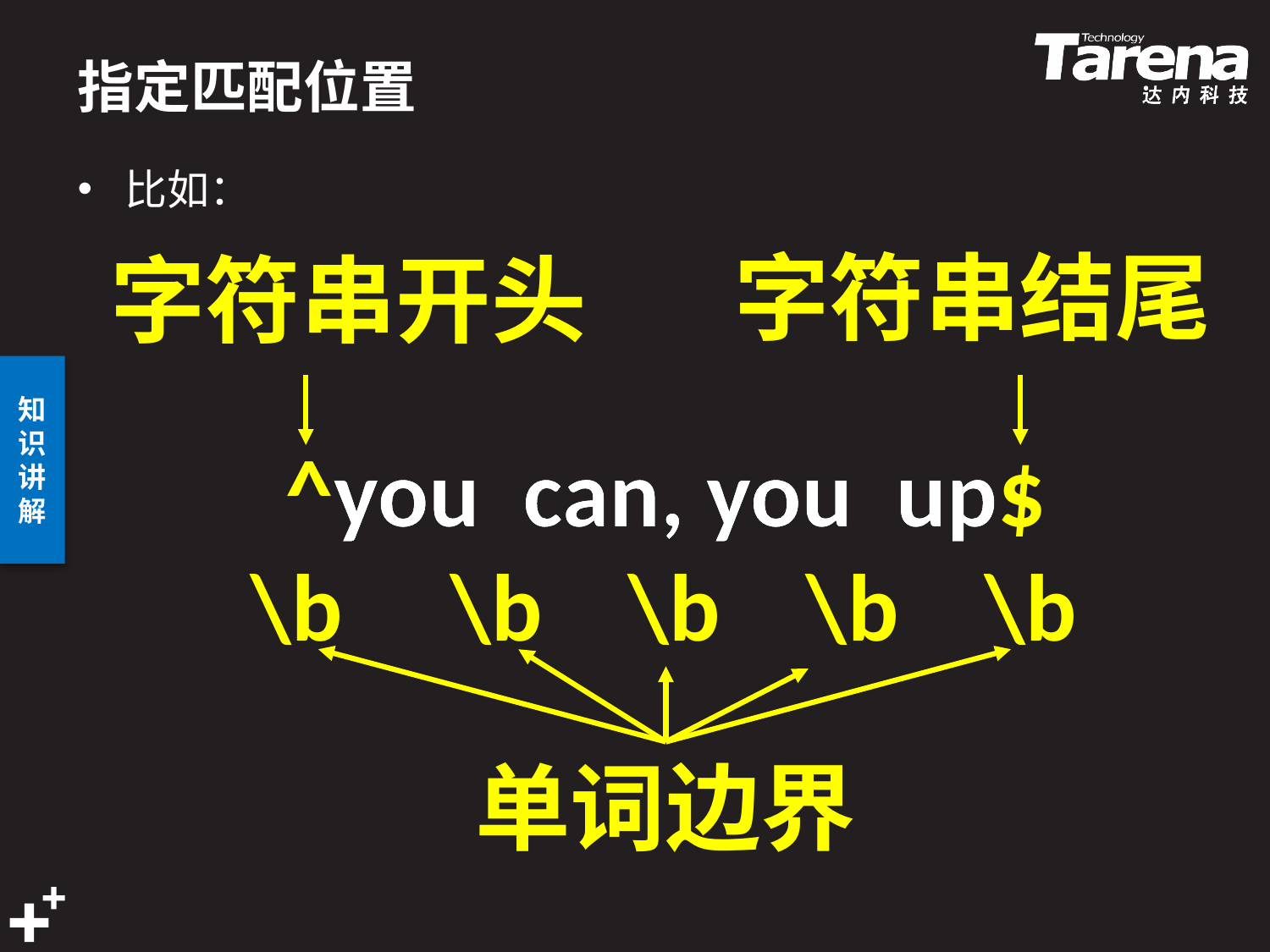

# 指定匹配位置
比如：
字符串结尾
字符串开头
^you  can, you  up$
\b     \b    \b    \b    \b
单词边界